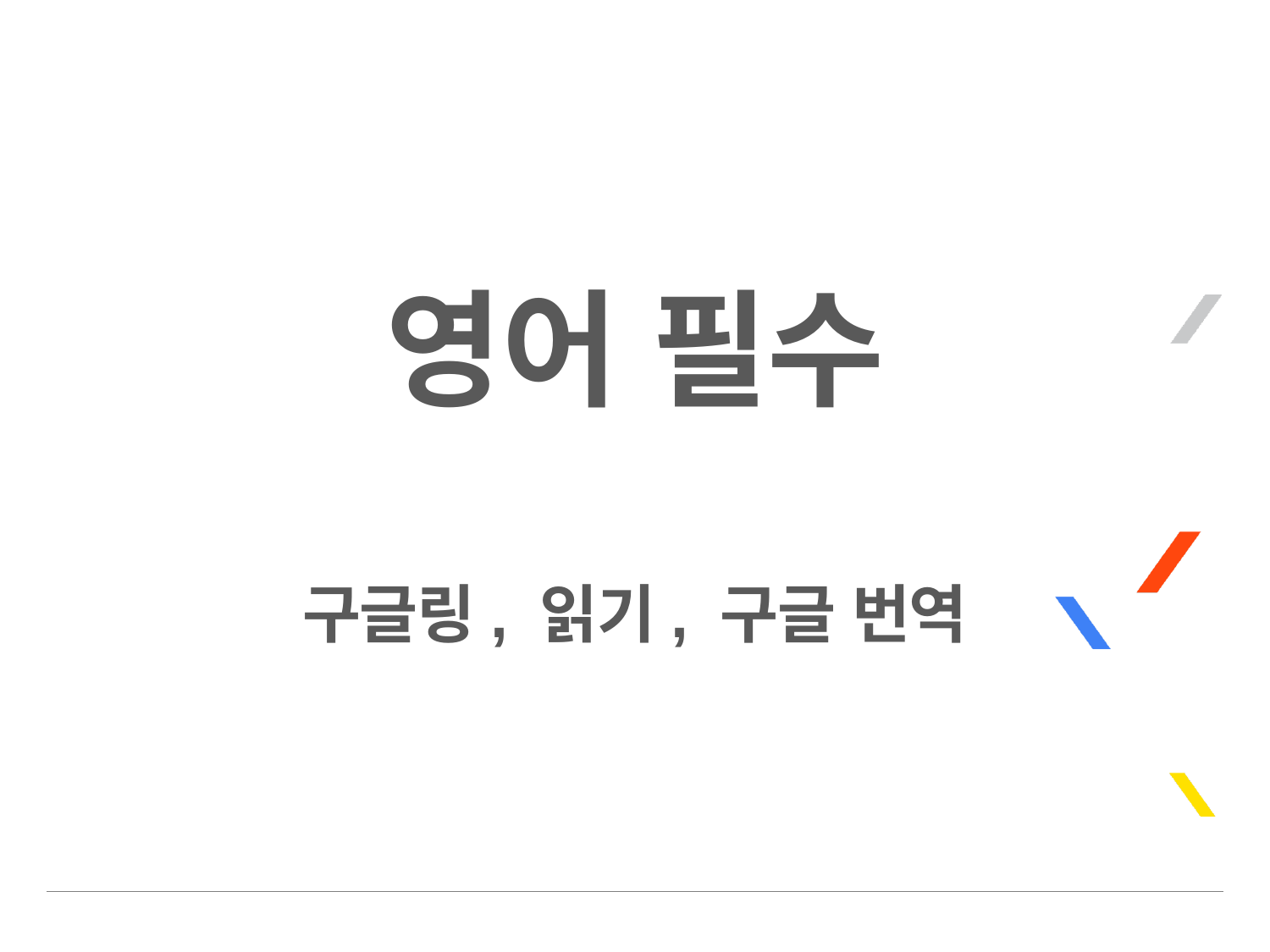

# 영어 필수 구글링, 읽기, 구글 번역